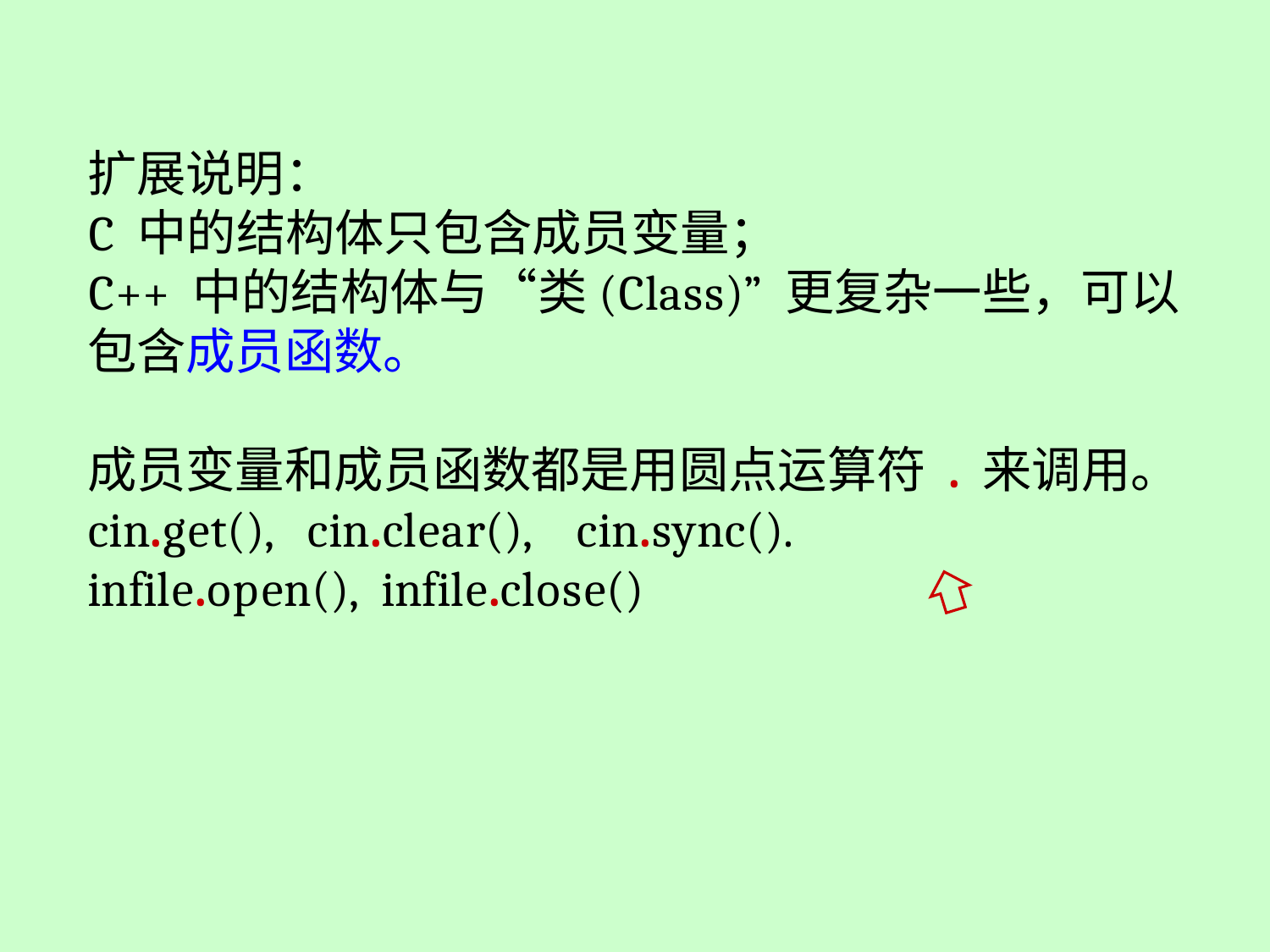

扩展说明：
C 中的结构体只包含成员变量；
C++ 中的结构体与“类(Class)” 更复杂一些，可以包含成员函数。

成员变量和成员函数都是用圆点运算符 . 来调用。
cin.get(),   cin.clear(),    cin.sync().
infile.open(),  infile.close()

37